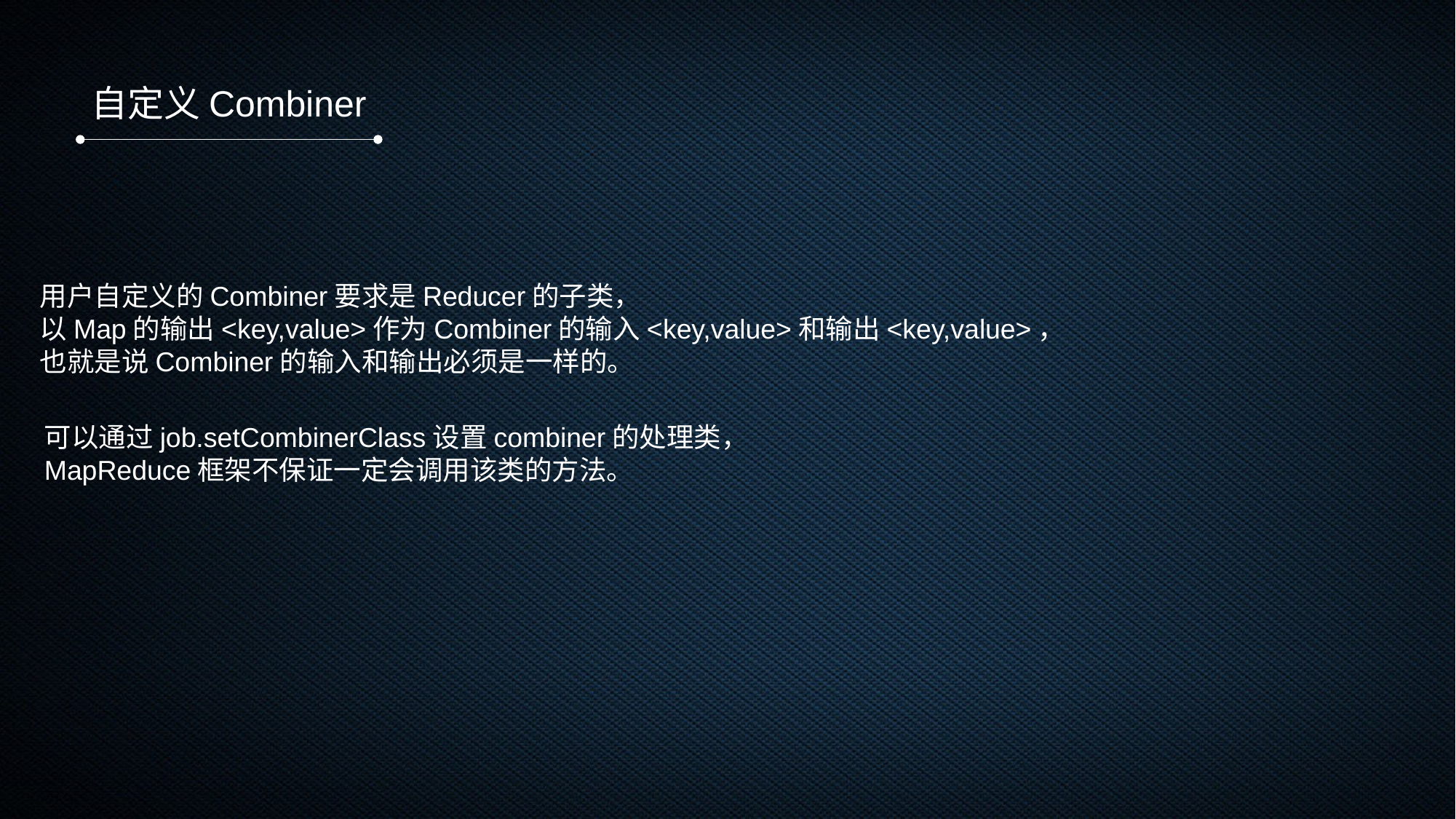

自定义Combiner

用户自定义的Combiner要求是Reducer的子类，
以Map的输出<key,value>作为Combiner的输入<key,value>和输出<key,value>，
也就是说Combiner的输入和输出必须是一样的。

可以通过job.setCombinerClass设置combiner的处理类，
MapReduce框架不保证一定会调用该类的方法。